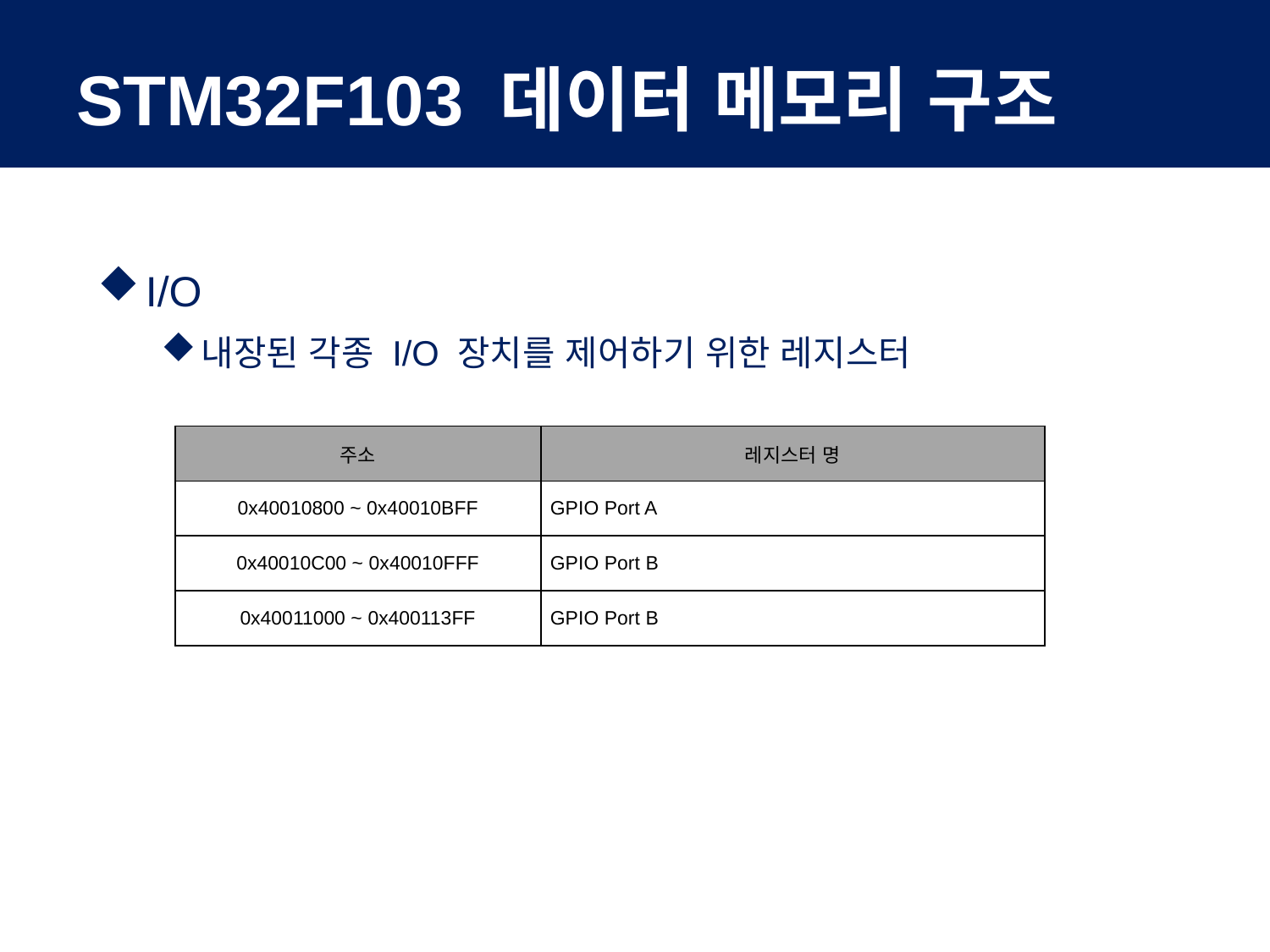

# STM32F103 데이터 메모리 구조
I/O
내장된 각종 I/O 장치를 제어하기 위한 레지스터
| 주소 | 레지스터 명 |
| --- | --- |
| 0x40010800 ~ 0x40010BFF | GPIO Port A |
| 0x40010C00 ~ 0x40010FFF | GPIO Port B |
| 0x40011000 ~ 0x400113FF | GPIO Port B |